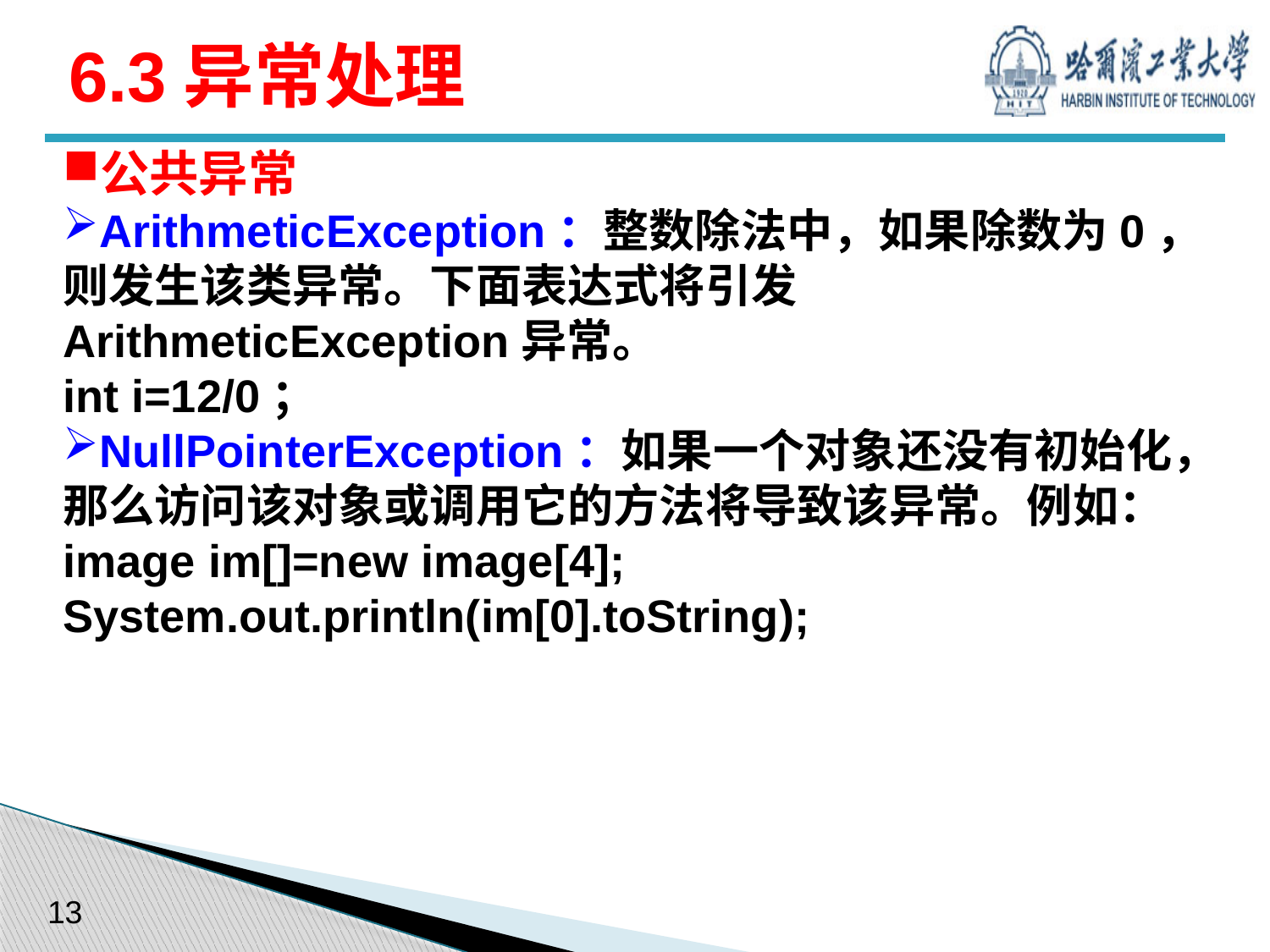

# 6.3异常处理
公共异常
ArithmeticException：整数除法中，如果除数为0，则发生该类异常。下面表达式将引发ArithmeticException异常。
int i=12/0；
NullPointerException：如果一个对象还没有初始化，那么访问该对象或调用它的方法将导致该异常。例如：
image im[]=new image[4];
System.out.println(im[0].toString);